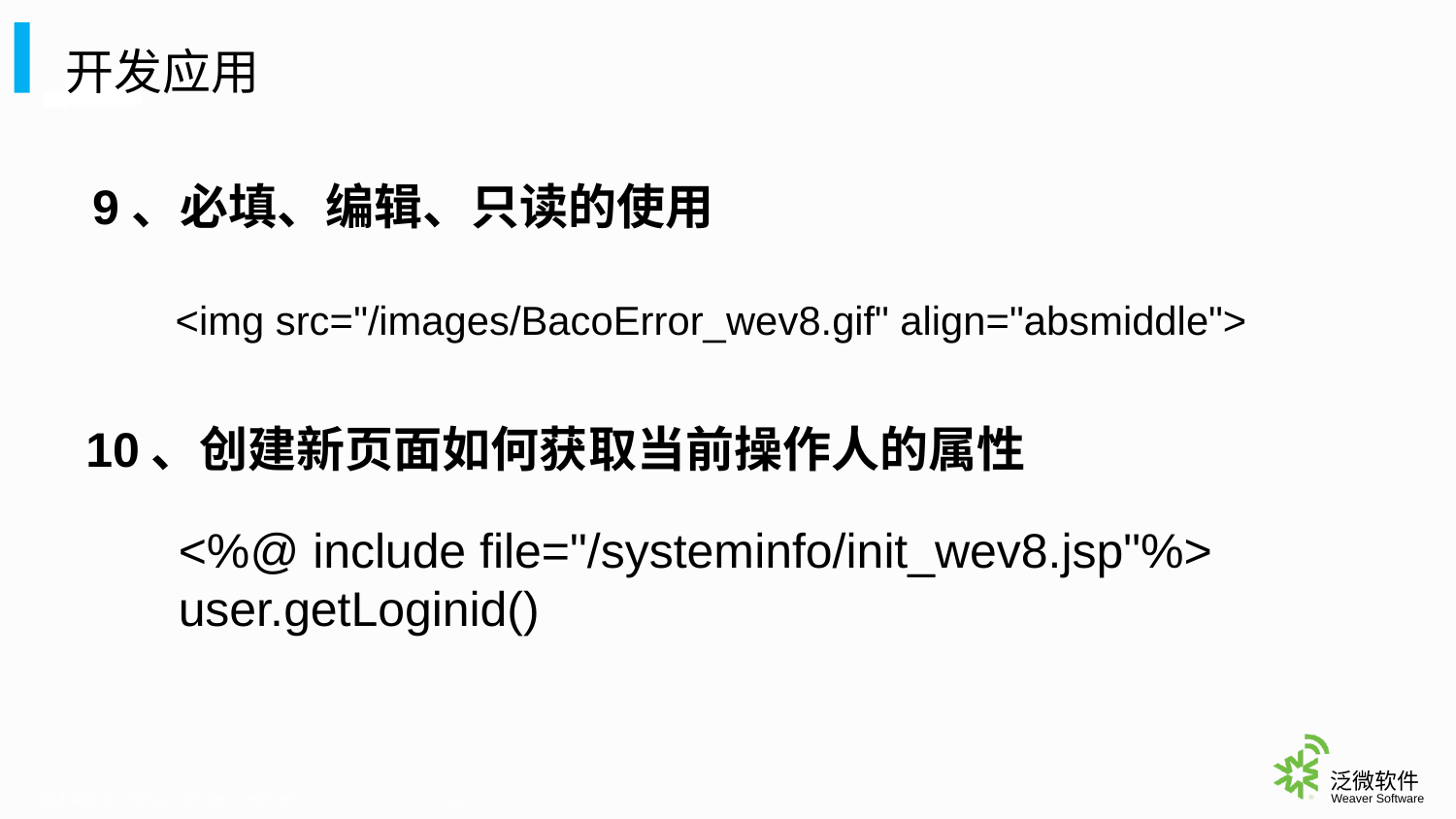

开发应用
9、必填、编辑、只读的使用
<img src="/images/BacoError_wev8.gif" align="absmiddle">
10、创建新页面如何获取当前操作人的属性
<%@ include file="/systeminfo/init_wev8.jsp"%>
user.getLoginid()